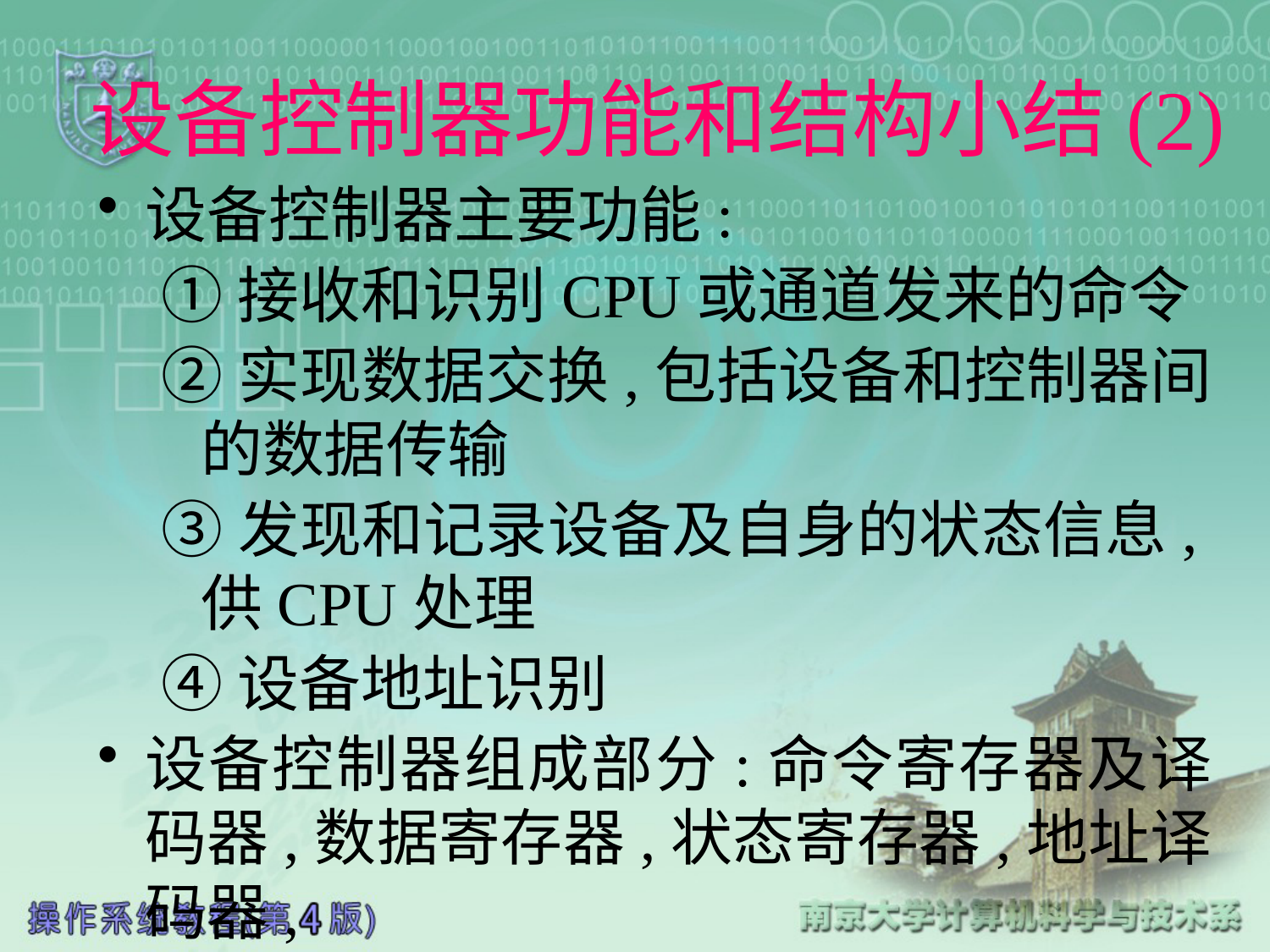

# 设备控制器功能和结构小结(2)
设备控制器主要功能:
①接收和识别CPU或通道发来的命令
②实现数据交换,包括设备和控制器间的数据传输
③发现和记录设备及自身的状态信息,供CPU处理
④设备地址识别
设备控制器组成部分:命令寄存器及译码器,数据寄存器,状态寄存器,地址译码器,